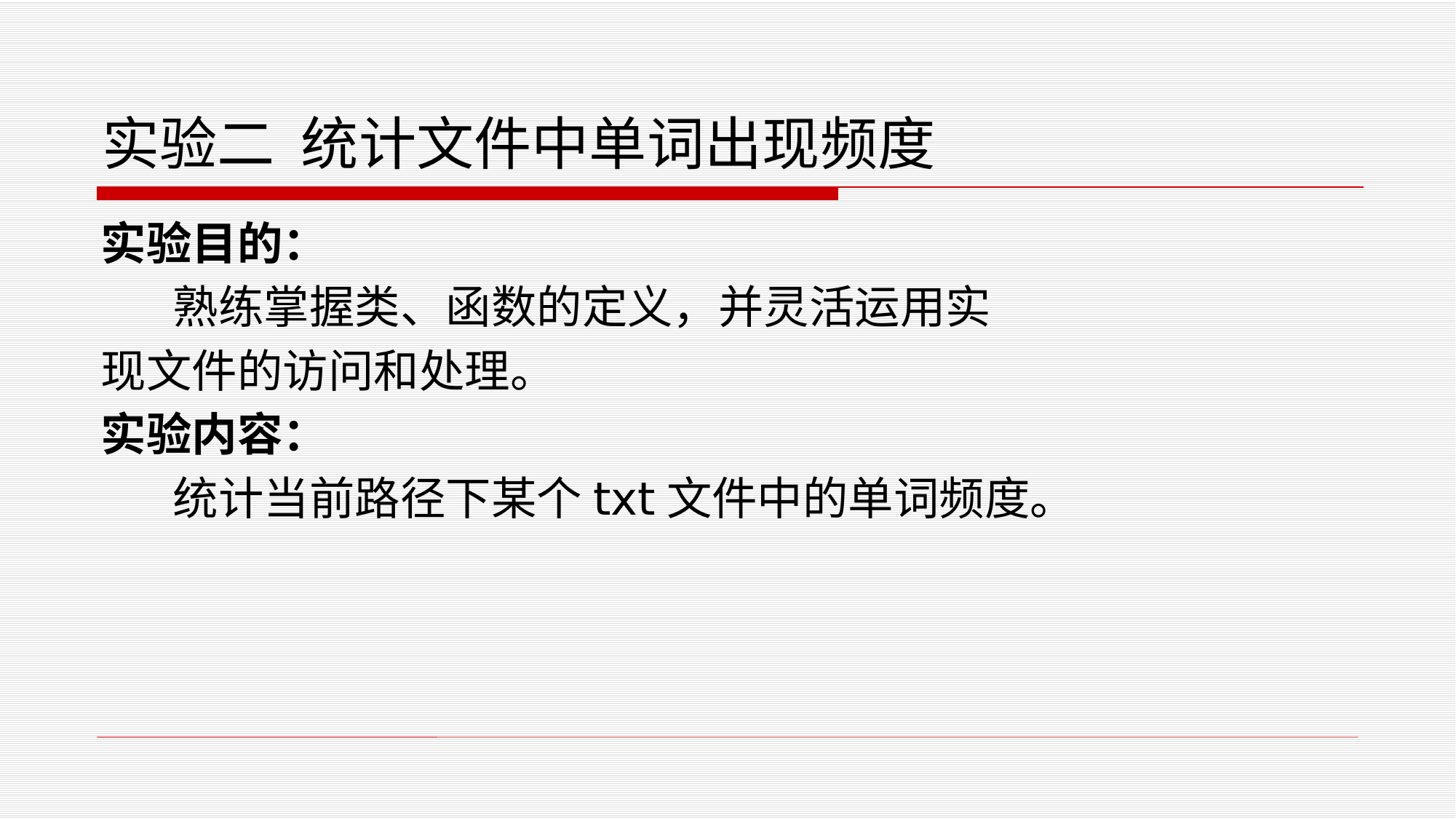

# 实验二  统计文件中单词出现频度
实验目的：
      熟练掌握类、函数的定义，并灵活运用实
现文件的访问和处理。
实验内容：
      统计当前路径下某个txt文件中的单词频度。